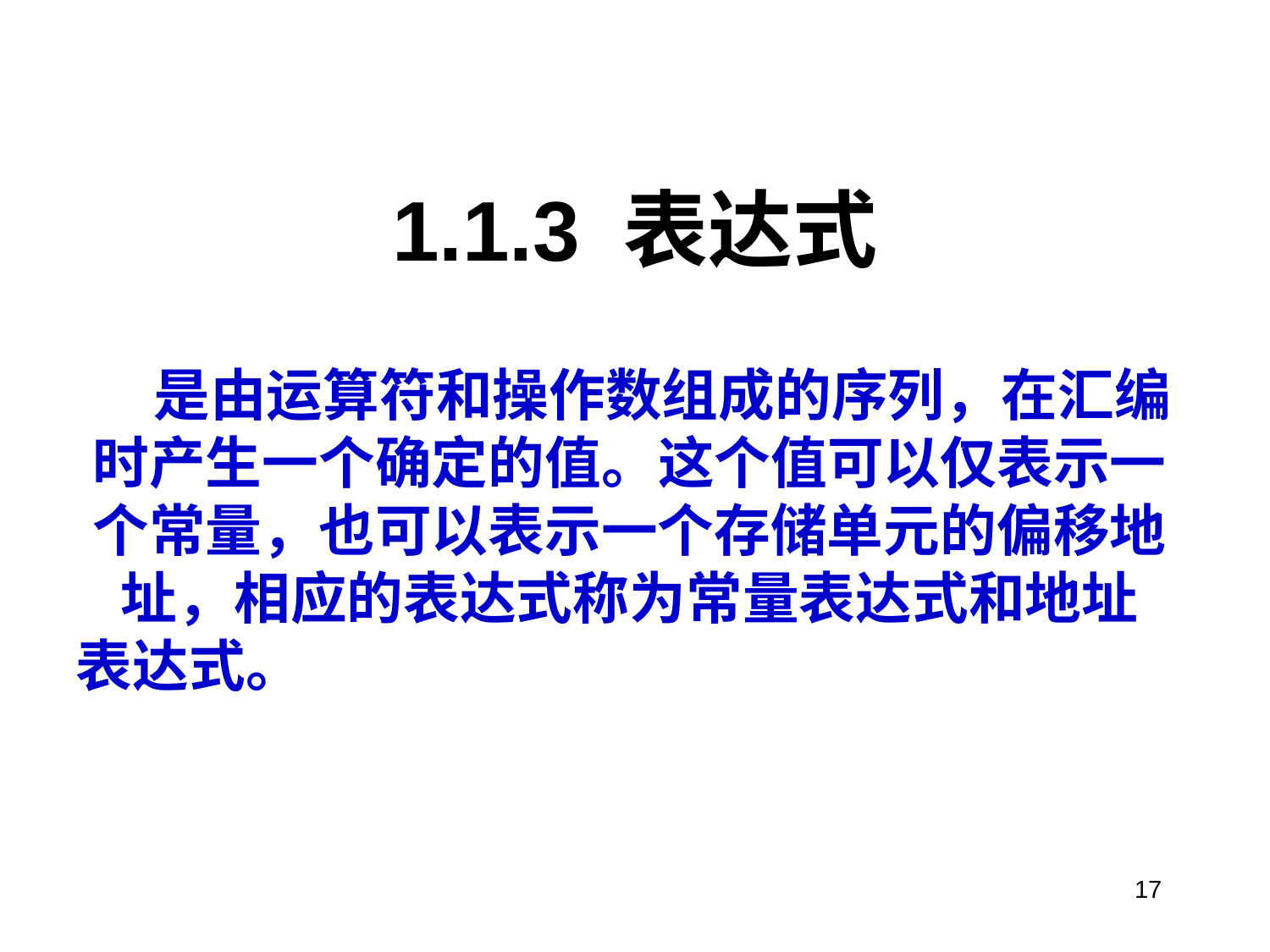

# 1.1.3 表达式
    是由运算符和操作数组成的序列，在汇编时产生一个确定的值。这个值可以仅表示一个常量，也可以表示一个存储单元的偏移地址，相应的表达式称为常量表达式和地址
表达式。
17